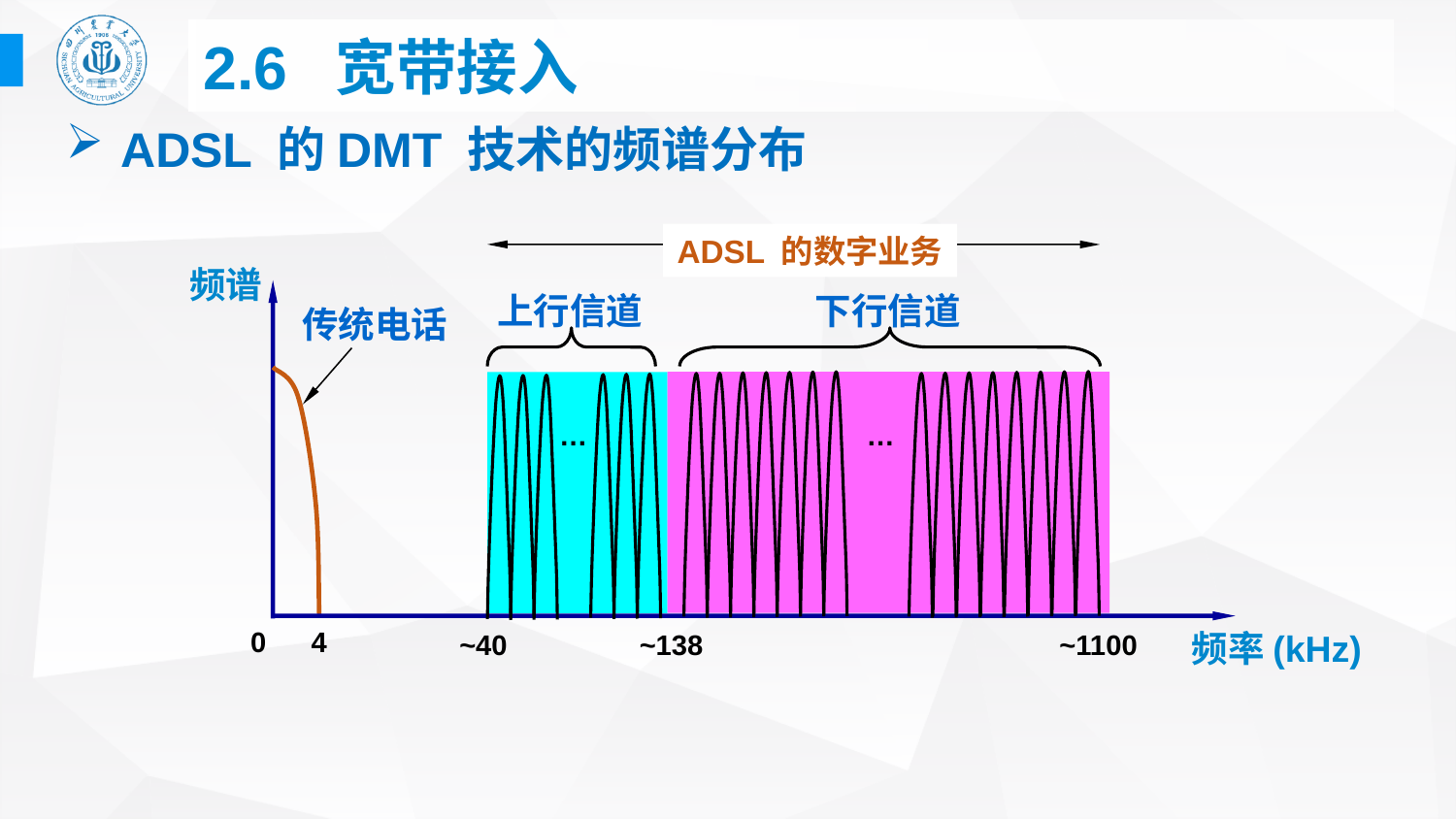

# 2.6  宽带接入
ADSL 的DMT 技术的频谱分布

ADSL 的数字业务

频谱

上行信道
下行信道
传统电话

…
…

0
4
频率(kHz)
~40
~138
~1100